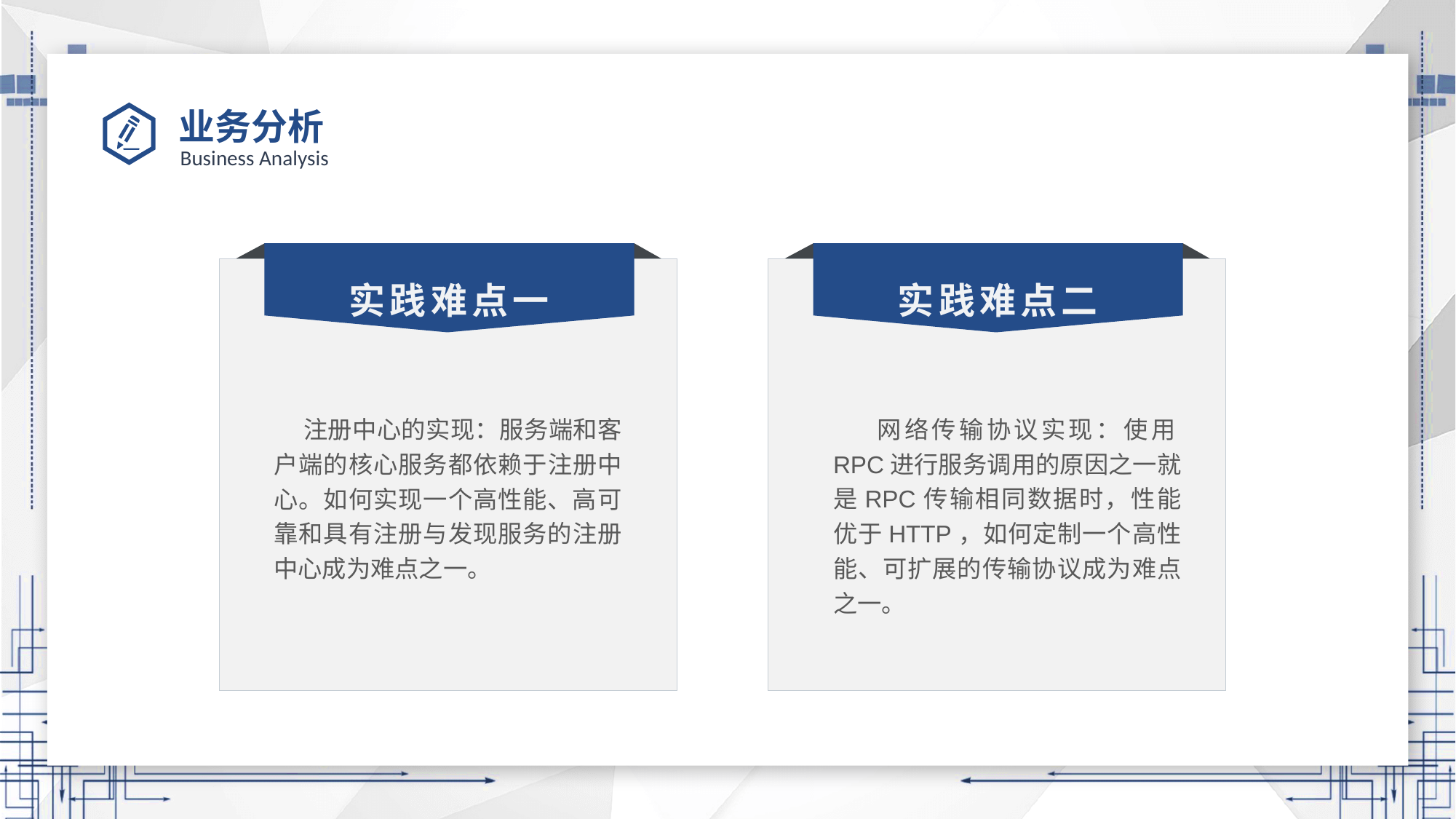

业务分析
Business Analysis

实践难点一
    注册中心的实现：服务端和客户端的核心服务都依赖于注册中心。如何实现一个高性能、高可靠和具有注册与发现服务的注册中心成为难点之一。

实践难点二
    网络传输协议实现：使用RPC进行服务调用的原因之一就是RPC传输相同数据时，性能优于HTTP，如何定制一个高性能、可扩展的传输协议成为难点之一。